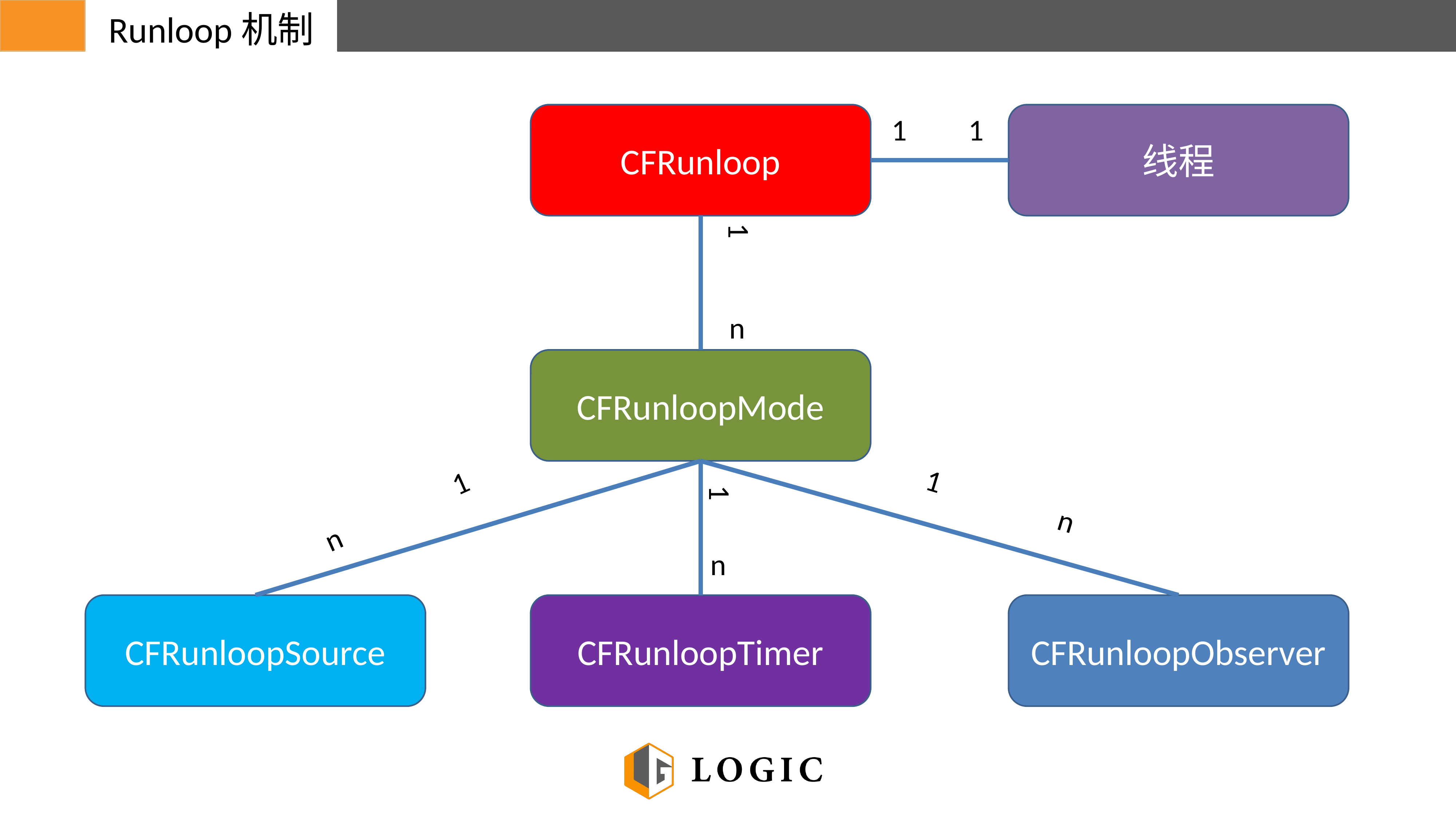

Runloop机制
CFRunloop
线程
1         1
1
n
CFRunloopMode
1
n
1                  n
n                  1
CFRunloopSource
CFRunloopTimer
CFRunloopObserver